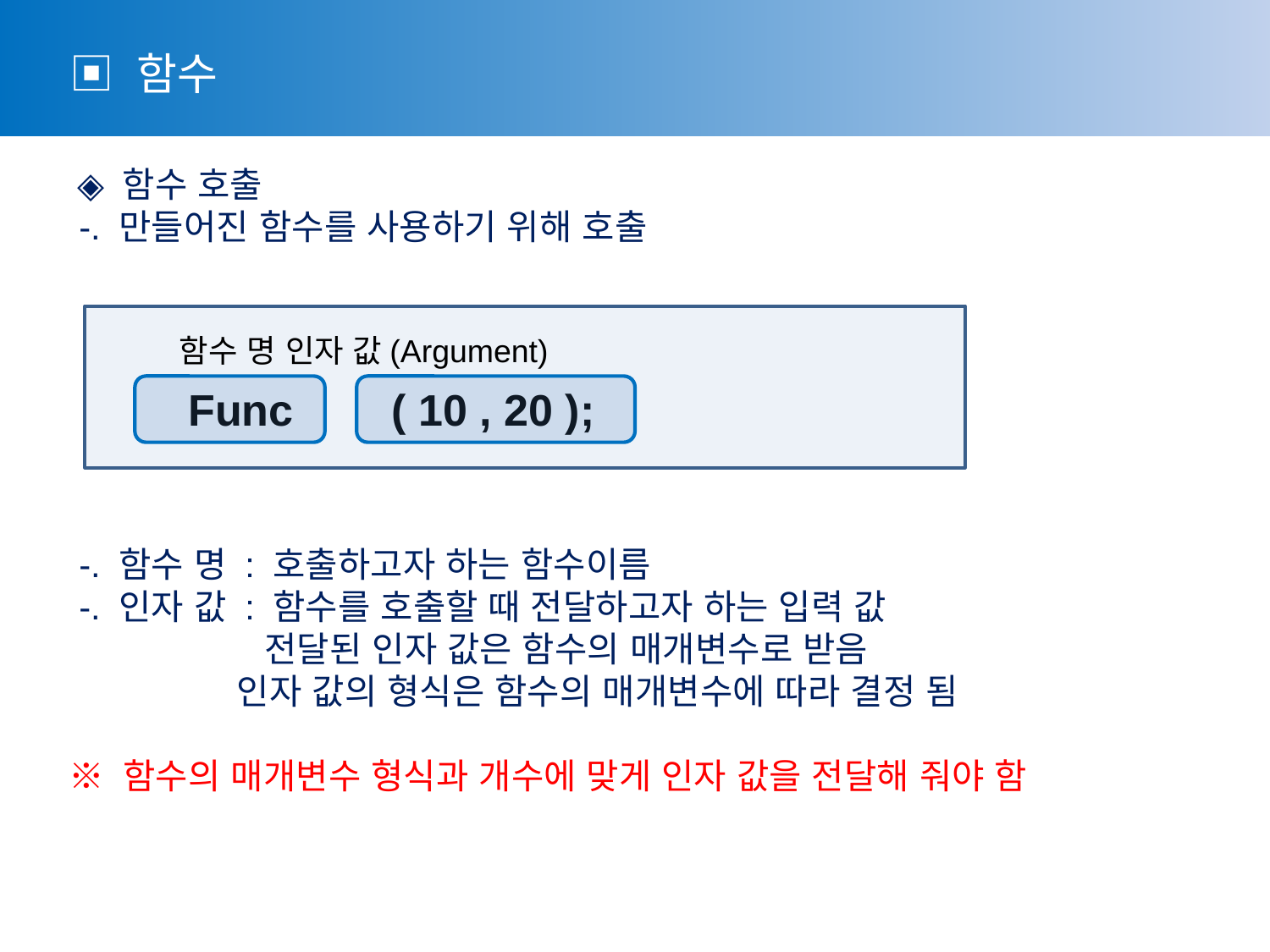

▣ 함수
 ◈ 함수 호출
 -. 만들어진 함수를 사용하기 위해 호출

함수 명

인자 값(Argument)

 Func        ( 10 , 20 );
 -. 함수 명 : 호출하고자 하는 함수이름
 -. 인자 값 : 함수를 호출할 때 전달하고자 하는 입력 값
	      전달된 인자 값은 함수의 매개변수로 받음
                인자 값의 형식은 함수의 매개변수에 따라 결정 됨

※ 함수의 매개변수 형식과 개수에 맞게 인자 값을 전달해 줘야 함